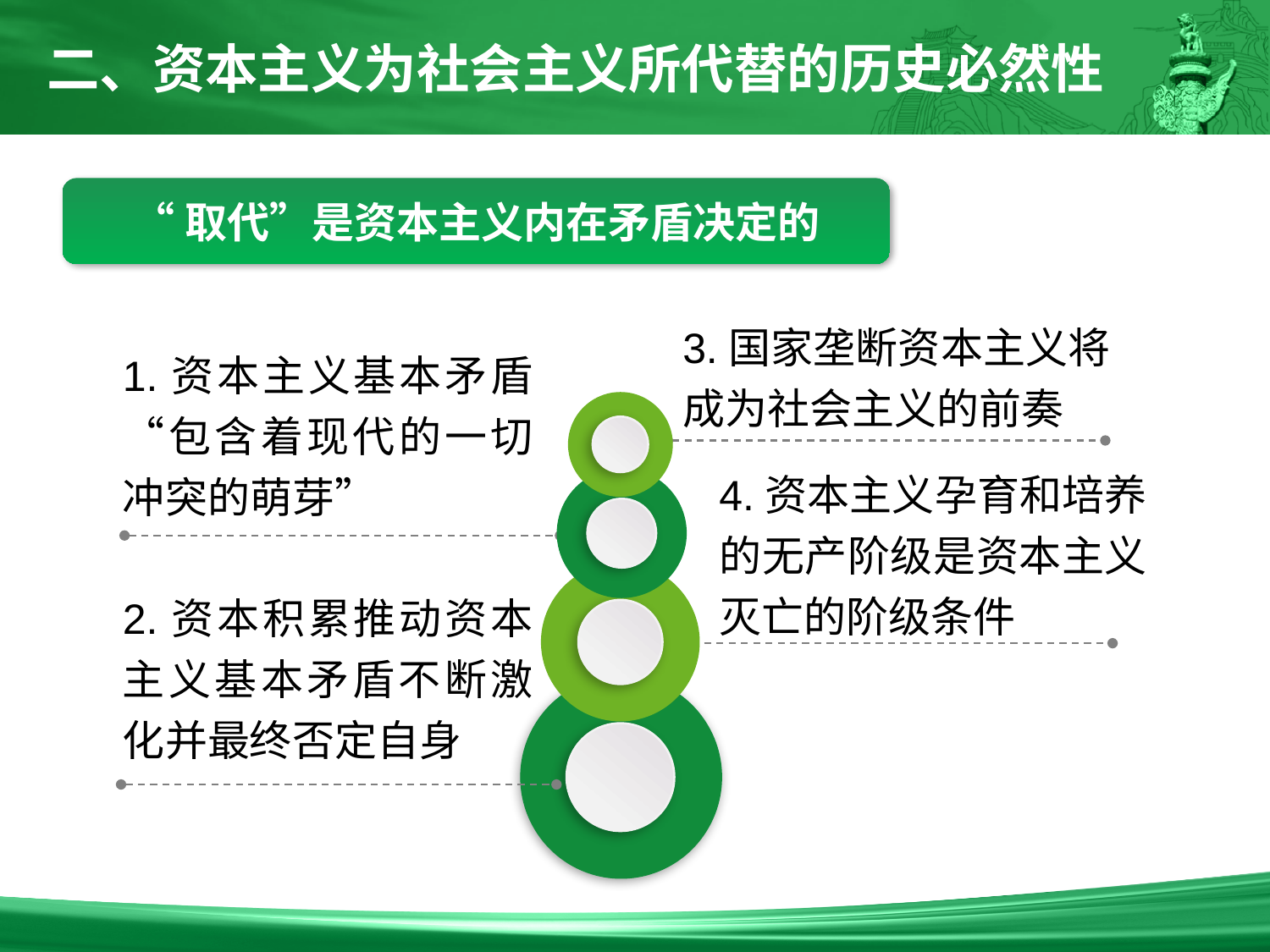

二、资本主义为社会主义所代替的历史必然性
“取代”是资本主义内在矛盾决定的
3.国家垄断资本主义将成为社会主义的前奏
1.资本主义基本矛盾“包含着现代的一切冲突的萌芽”

4.资本主义孕育和培养的无产阶级是资本主义灭亡的阶级条件
2.资本积累推动资本主义基本矛盾不断激化并最终否定自身